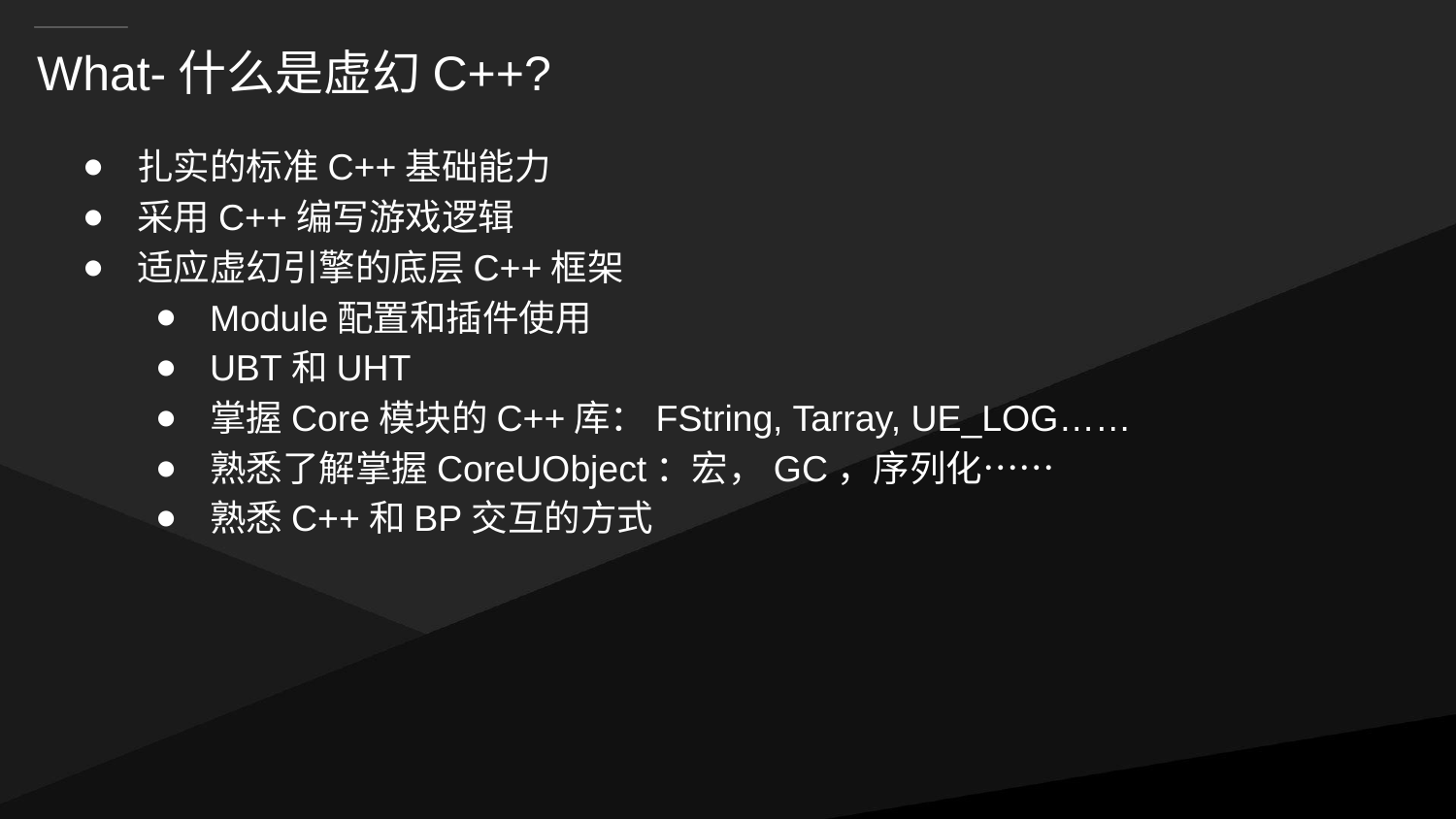

# What-什么是虚幻C++?
扎实的标准C++基础能力
采用C++编写游戏逻辑
适应虚幻引擎的底层C++框架
Module配置和插件使用
UBT和UHT
掌握Core模块的C++库：FString, Tarray, UE_LOG……
熟悉了解掌握CoreUObject：宏，GC，序列化……
熟悉C++和BP交互的方式